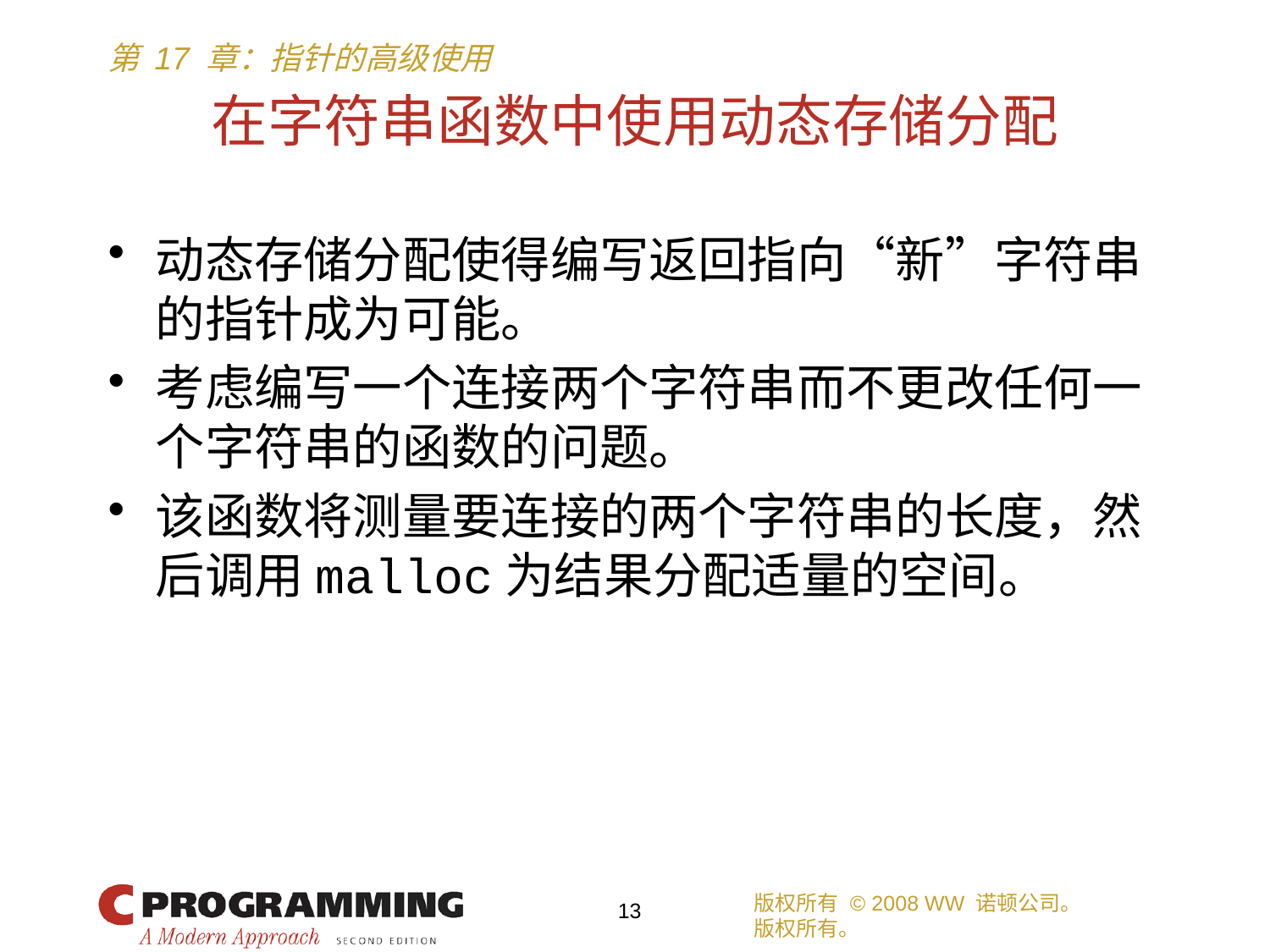

# 在字符串函数中使用动态存储分配
动态存储分配使得编写返回指向“新”字符串的指针成为可能。
考虑编写一个连接两个字符串而不更改任何一个字符串的函数的问题。
该函数将测量要连接的两个字符串的长度，然后调用malloc为结果分配适量的空间。
版权所有 © 2008 WW 诺顿公司。
版权所有。
13